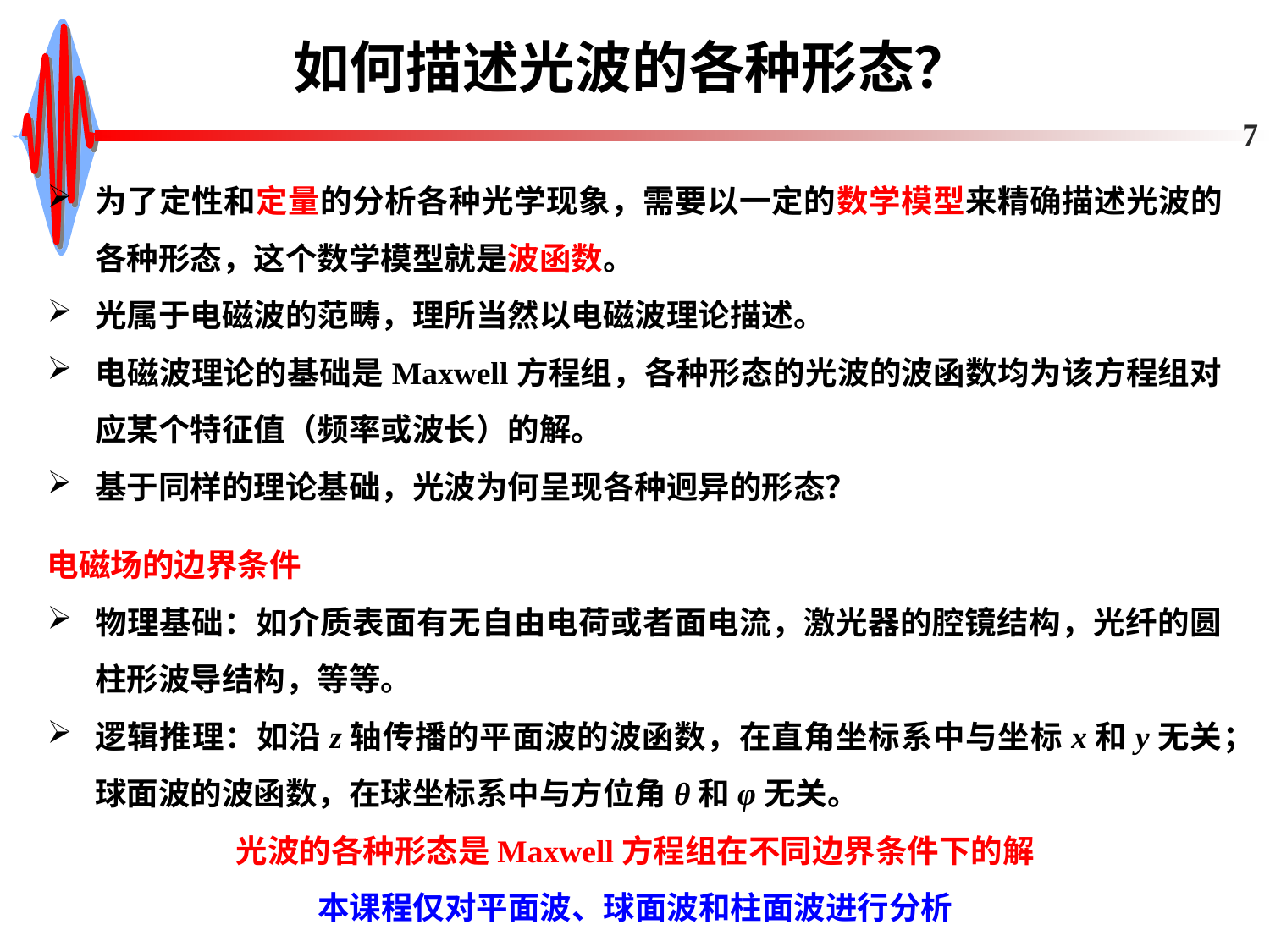

# 如何描述光波的各种形态？
7
为了定性和定量的分析各种光学现象，需要以一定的数学模型来精确描述光波的各种形态，这个数学模型就是波函数。
光属于电磁波的范畴，理所当然以电磁波理论描述。
电磁波理论的基础是Maxwell方程组，各种形态的光波的波函数均为该方程组对应某个特征值（频率或波长）的解。
基于同样的理论基础，光波为何呈现各种迥异的形态？
电磁场的边界条件
物理基础：如介质表面有无自由电荷或者面电流，激光器的腔镜结构，光纤的圆柱形波导结构，等等。
逻辑推理：如沿z轴传播的平面波的波函数，在直角坐标系中与坐标x和y无关；球面波的波函数，在球坐标系中与方位角θ和φ无关。
光波的各种形态是Maxwell方程组在不同边界条件下的解
本课程仅对平面波、球面波和柱面波进行分析